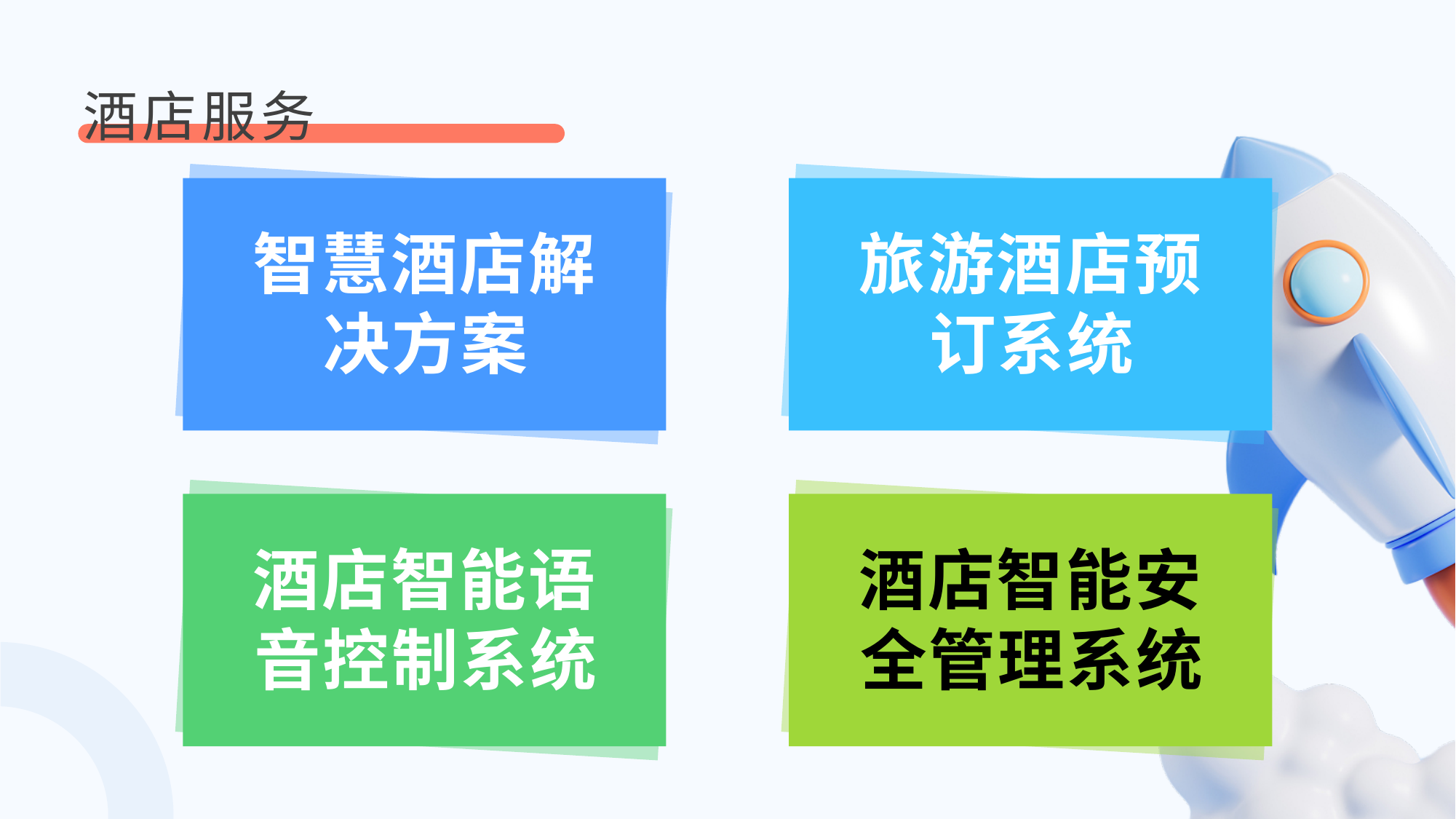

酒店服务

智慧酒店解决方案
旅游酒店预订系统

酒店智能语音控制系统
酒店智能安全管理系统